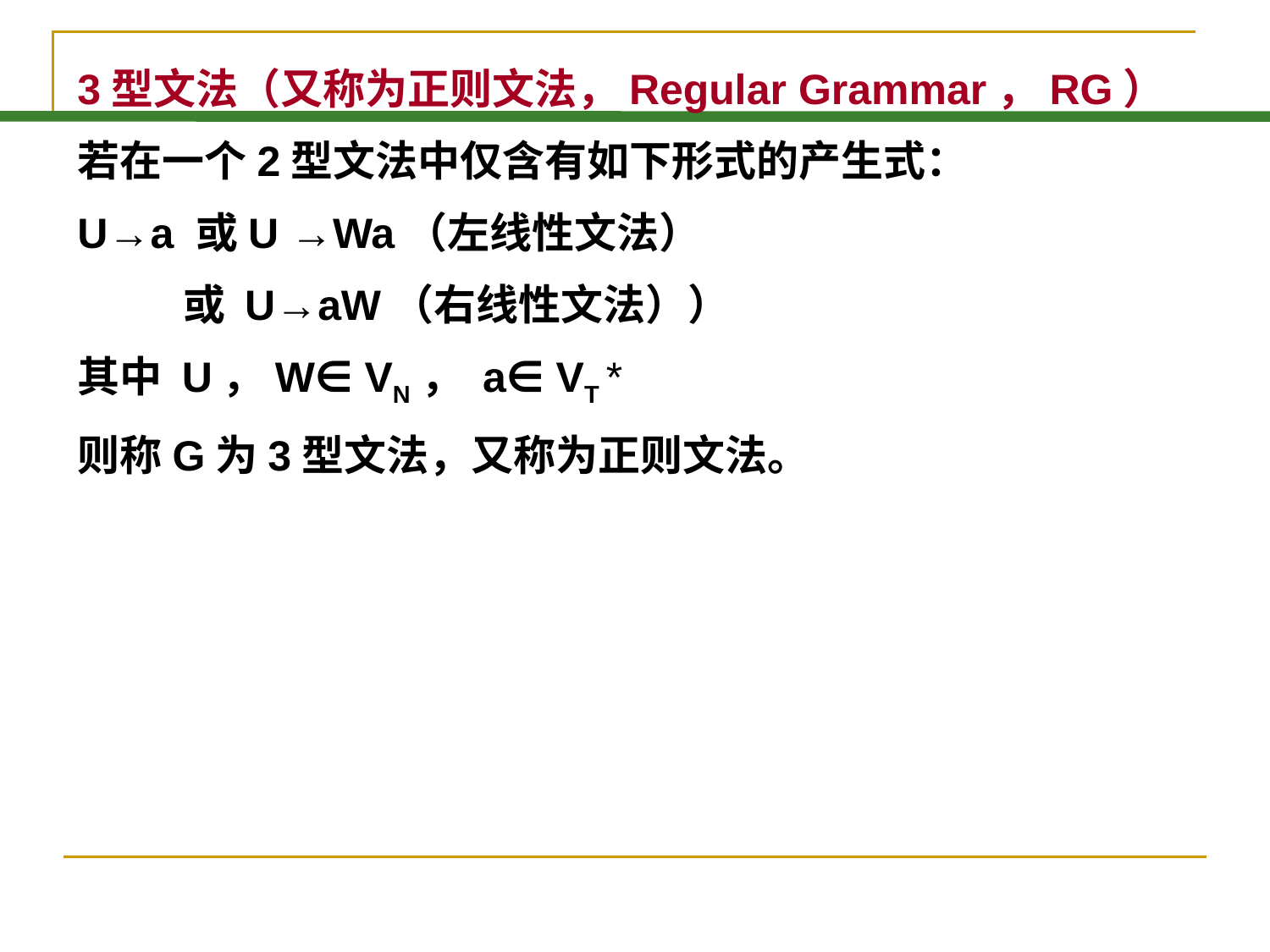

3型文法（又称为正则文法，Regular Grammar，RG）
若在一个2型文法中仅含有如下形式的产生式：
U→a 或U →Wa（左线性文法）
          或 U→aW（右线性文法））
其中 U，W∈ VN， a∈ VT *
则称G为3型文法，又称为正则文法。

65